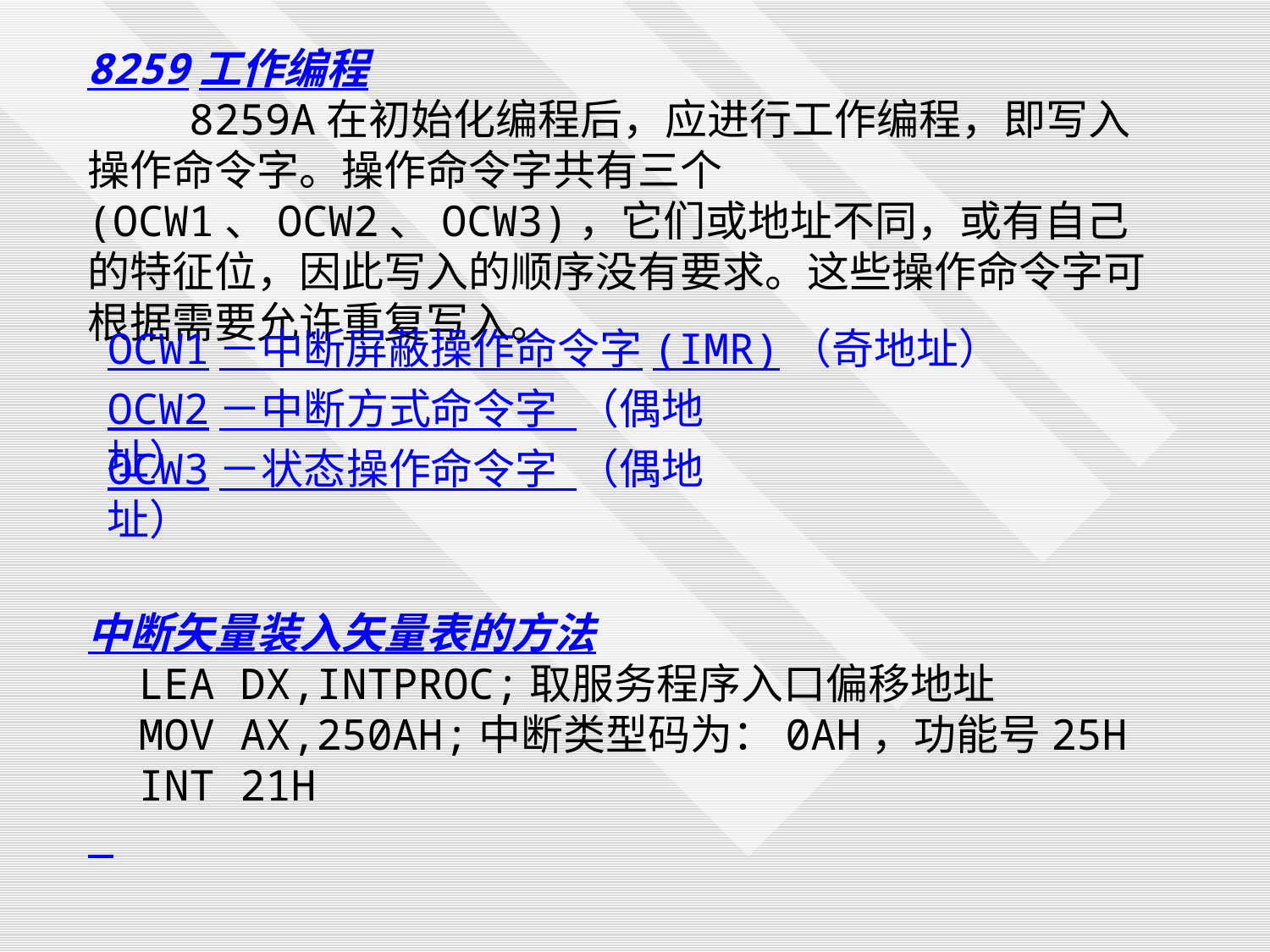

8259工作编程
    8259A在初始化编程后，应进行工作编程，即写入操作命令字。操作命令字共有三个(OCW1、OCW2、OCW3)，它们或地址不同，或有自己的特征位，因此写入的顺序没有要求。这些操作命令字可根据需要允许重复写入。
OCW1－中断屏蔽操作命令字(IMR)（奇地址）

OCW2－中断方式命令字  （偶地址）
OCW3－状态操作命令字  （偶地址）
中断矢量装入矢量表的方法
  LEA DX,INTPROC;取服务程序入口偏移地址
  MOV AX,250AH;中断类型码为：0AH，功能号25H
  INT 21H